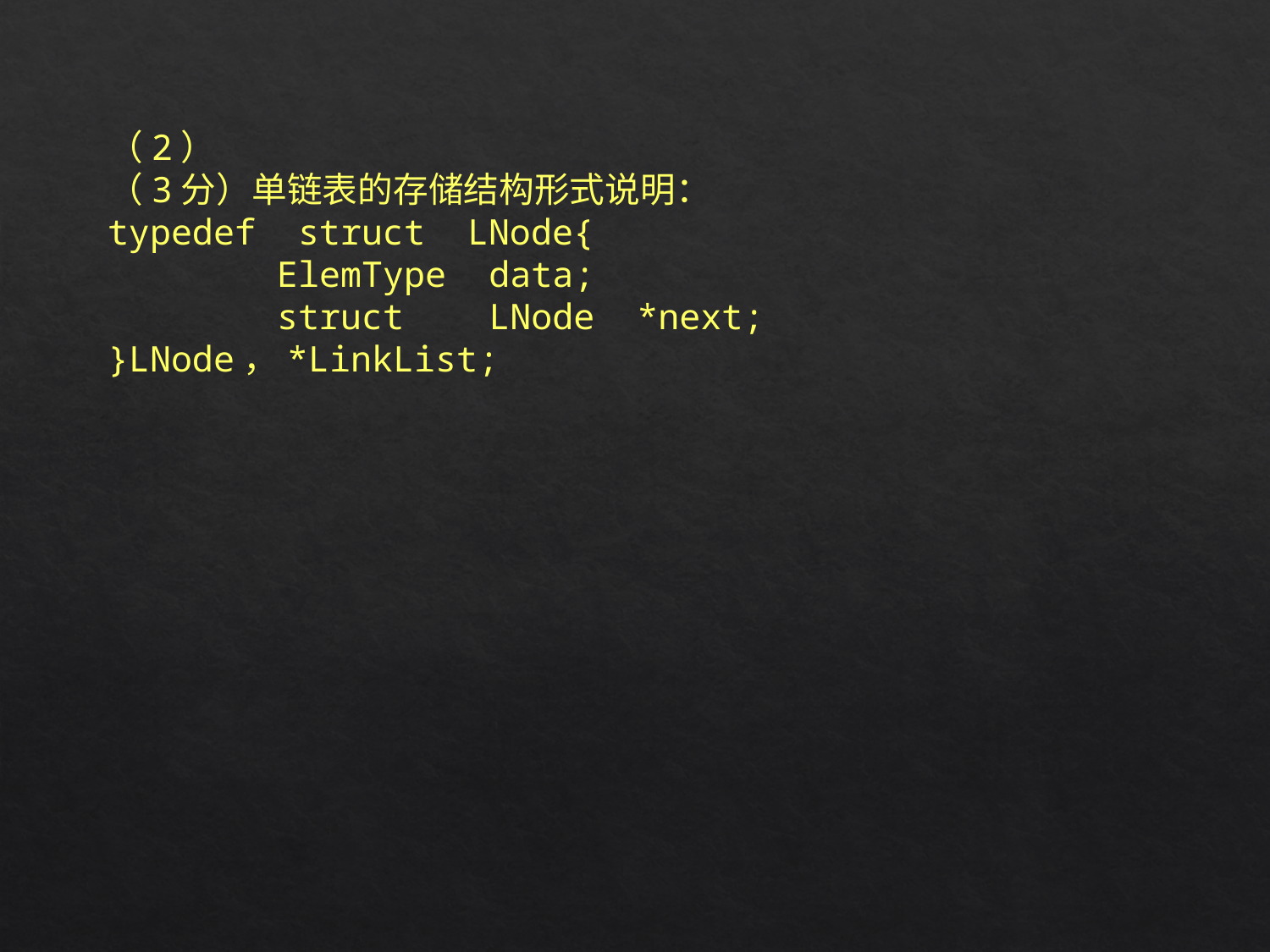

#
（2）
（3分）单链表的存储结构形式说明：
typedef  struct  LNode{
        ElemType  data;
        struct    LNode  *next;
}LNode，*LinkList;